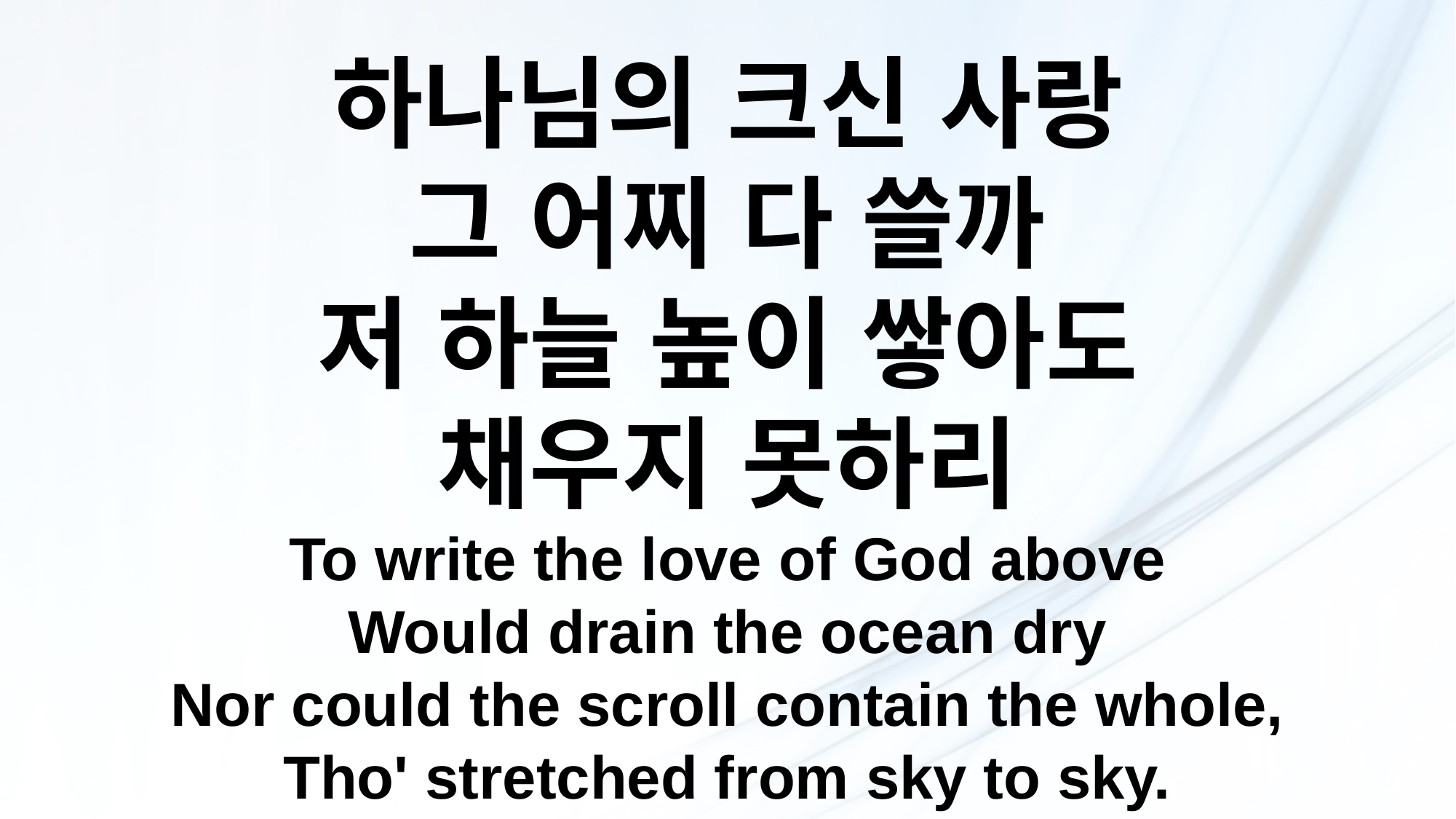

하나님의 크신 사랑
그 어찌 다 쓸까
저 하늘 높이 쌓아도
채우지 못하리
To write the love of God above
Would drain the ocean dry
Nor could the scroll contain the whole,
Tho' stretched from sky to sky.